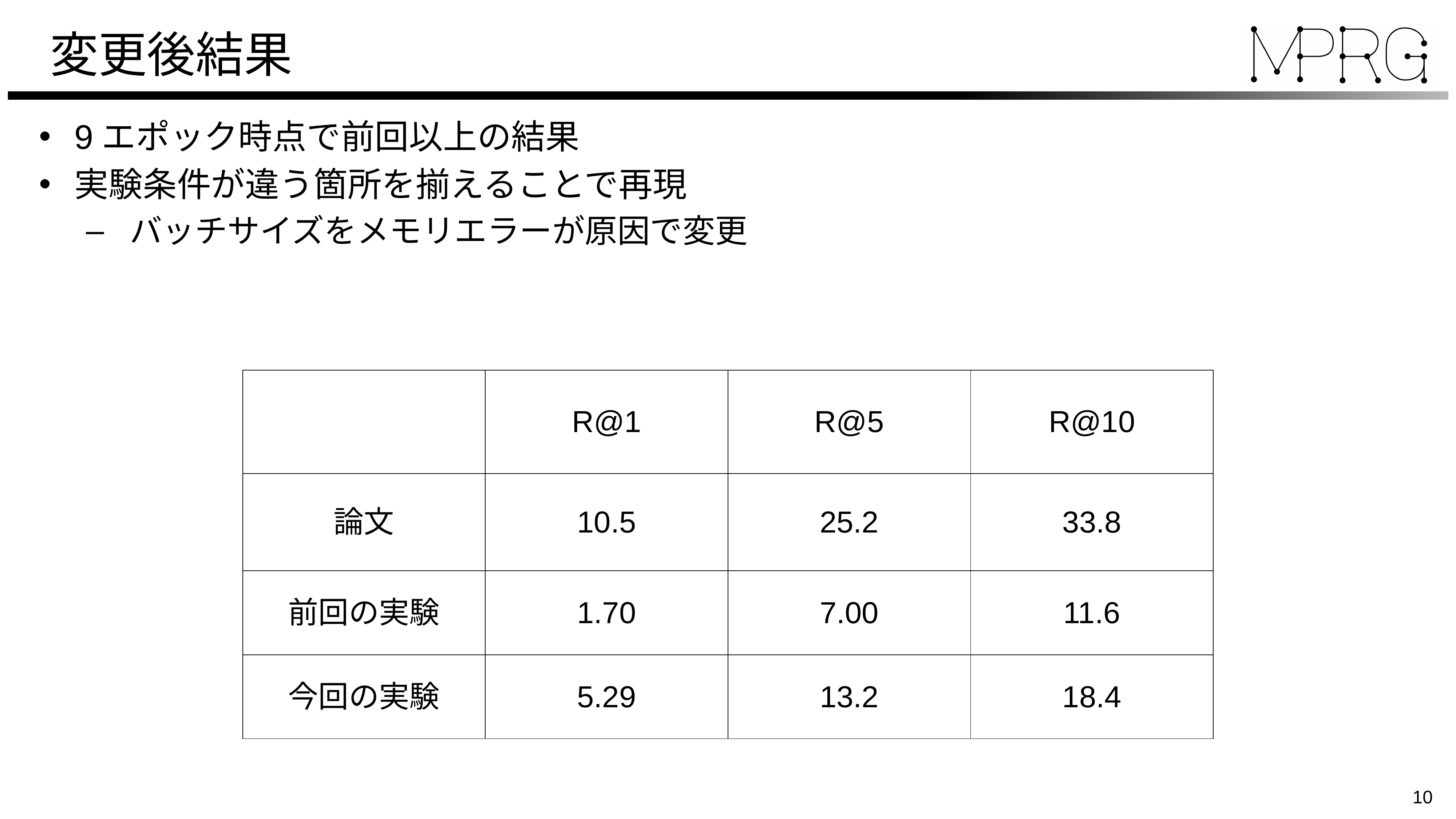

# 変更後結果
9エポック時点で前回以上の結果
実験条件が違う箇所を揃えることで再現
バッチサイズをメモリエラーが原因で変更
|  | R@1 | R@5 | R@10 |
| --- | --- | --- | --- |
| 論文 | 10.5 | 25.2 | 33.8 |
| 前回の実験 | 1.70 | 7.00 | 11.6 |
| 今回の実験 | 5.29 | 13.2 | 18.4 |